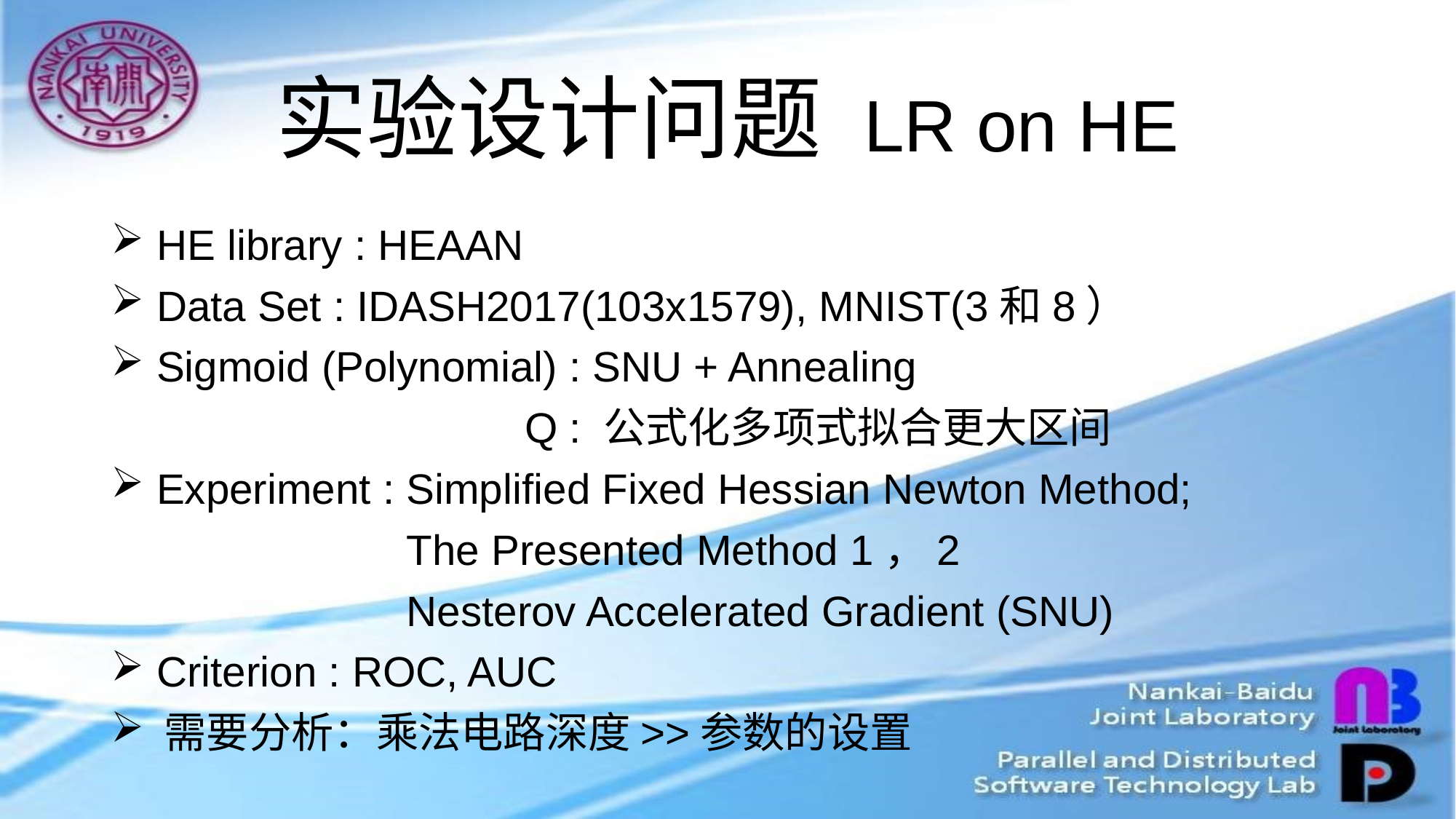

# 实验设计问题 LR on HE
 HE library : HEAAN
 Data Set : IDASH2017(103x1579), MNIST(3和8）
 Sigmoid (Polynomial) : SNU + Annealing
                                   Q : 公式化多项式拟合更大区间
 Experiment : Simplified Fixed Hessian Newton Method;
                         The Presented Method 1，2
                         Nesterov Accelerated Gradient (SNU)
 Criterion : ROC, AUC
 需要分析：乘法电路深度>>参数的设置